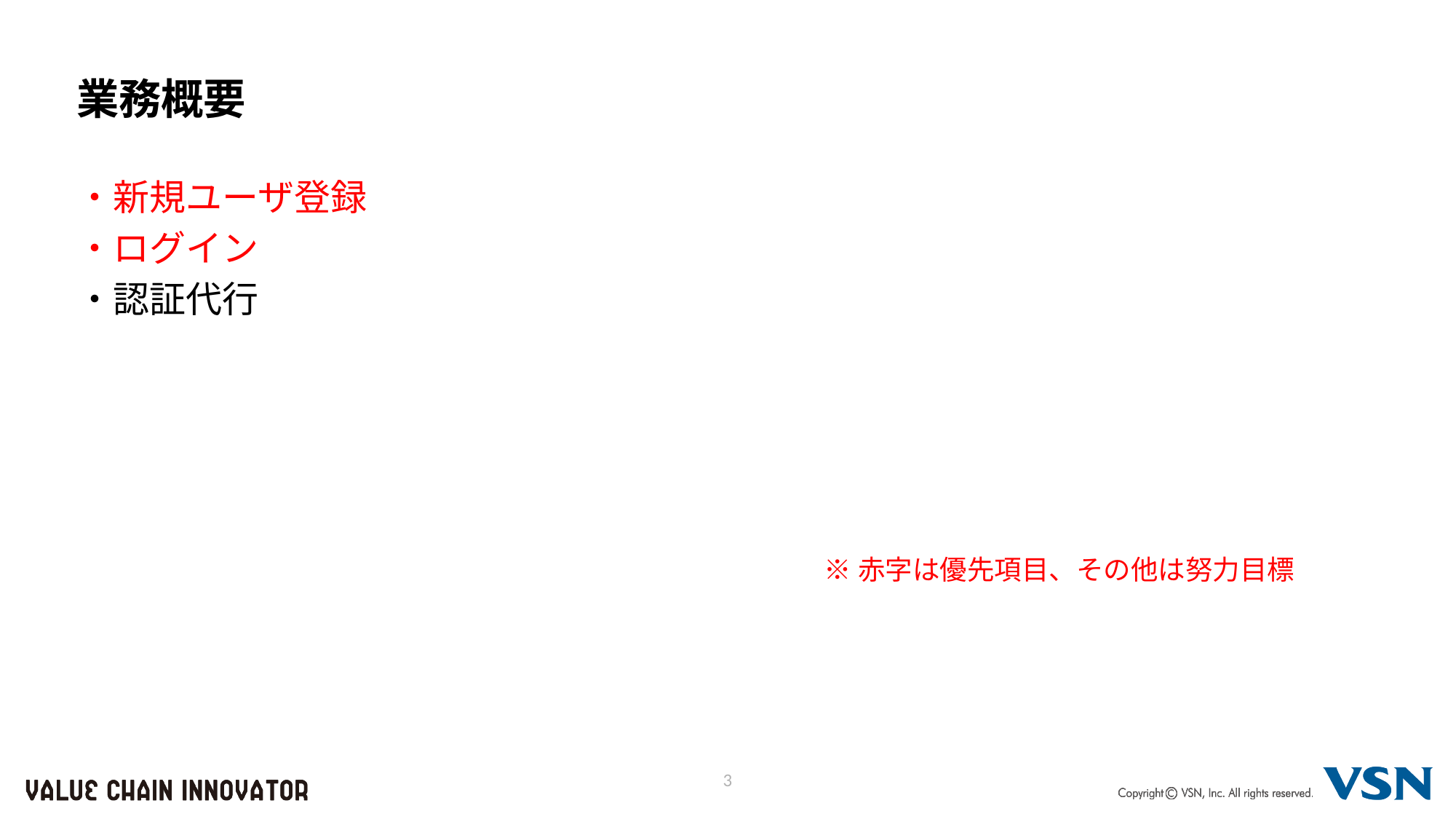

# 業務概要
・新規ユーザ登録
・ログイン
・認証代行
※赤字は優先項目、その他は努力目標
3